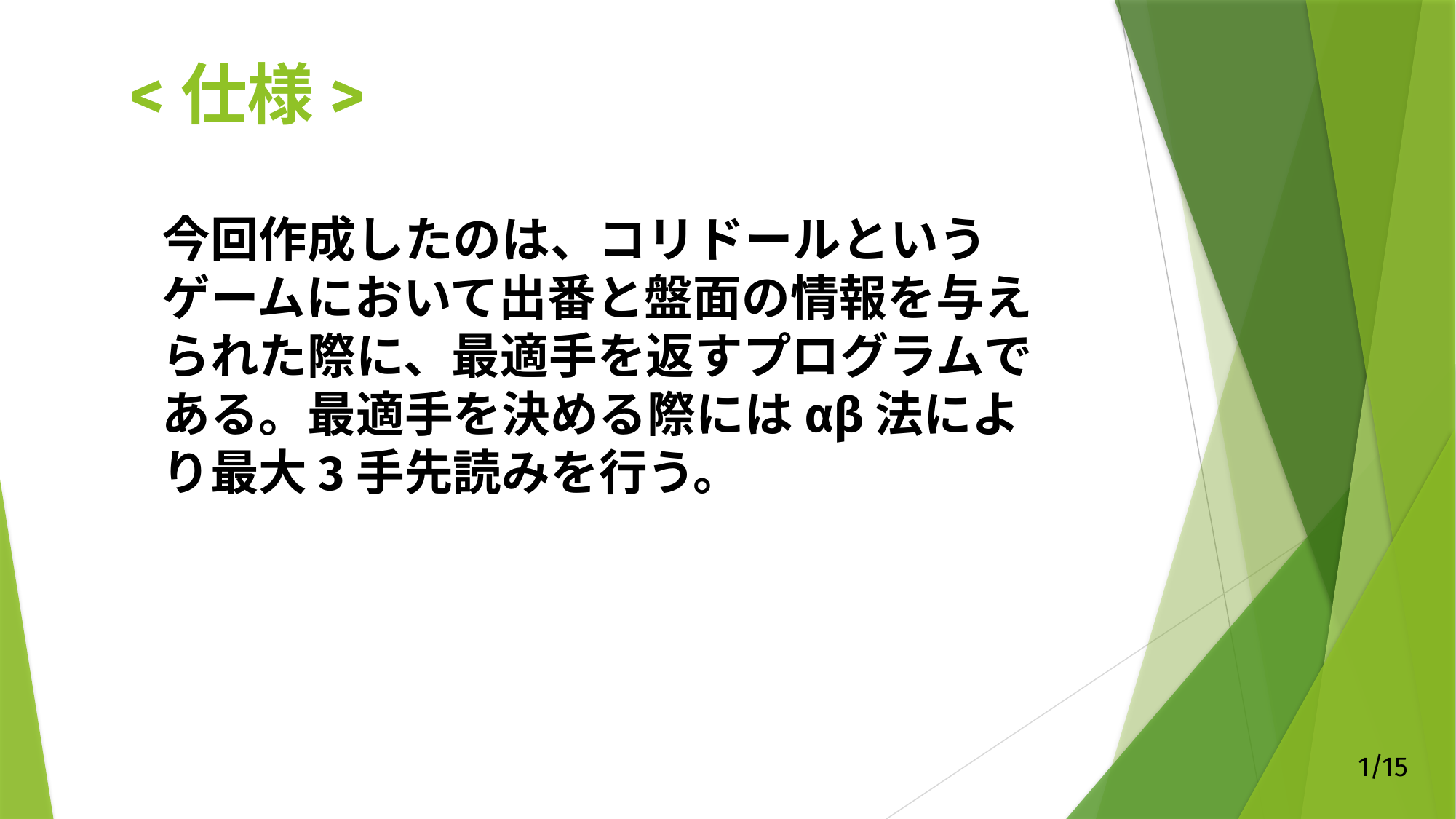

<仕様>
今回作成したのは、コリドールというゲームにおいて出番と盤面の情報を与えられた際に、最適手を返すプログラムである。最適手を決める際にはαβ法により最大3手先読みを行う。
1/15